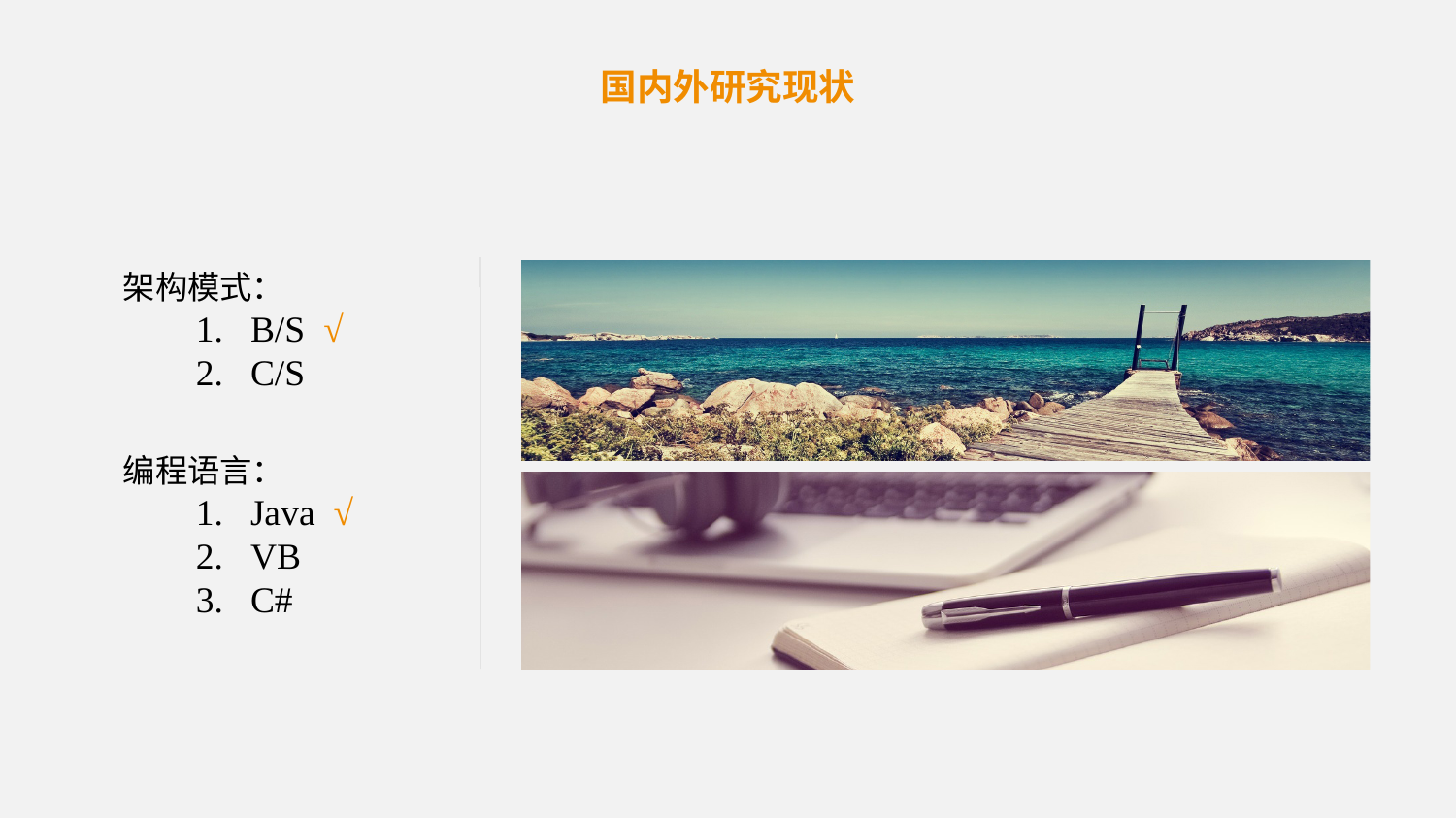

国内外研究现状

架构模式：
B/S  √
C/S
编程语言：
Java  √
VB
C#